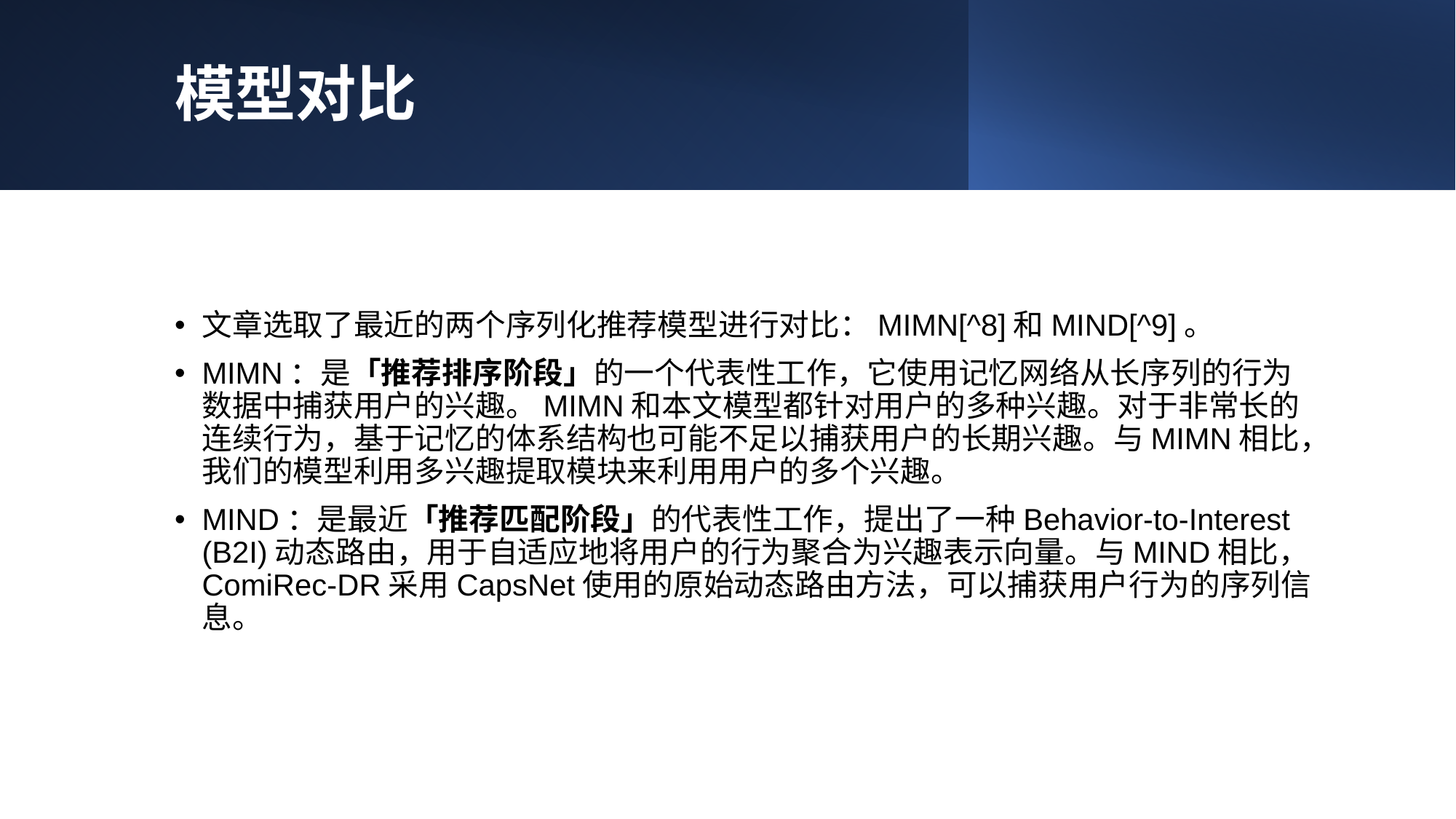

# 模型对比
文章选取了最近的两个序列化推荐模型进行对比：MIMN[^8]和MIND[^9]。
MIMN：是「推荐排序阶段」的一个代表性工作，它使用记忆网络从长序列的行为数据中捕获用户的兴趣。MIMN和本文模型都针对用户的多种兴趣。对于非常长的连续行为，基于记忆的体系结构也可能不足以捕获用户的长期兴趣。与MIMN相比，我们的模型利用多兴趣提取模块来利用用户的多个兴趣。
MIND：是最近「推荐匹配阶段」的代表性工作，提出了一种Behavior-to-Interest (B2I)动态路由，用于自适应地将用户的行为聚合为兴趣表示向量。与MIND相比，ComiRec-DR采用CapsNet使用的原始动态路由方法，可以捕获用户行为的序列信息。